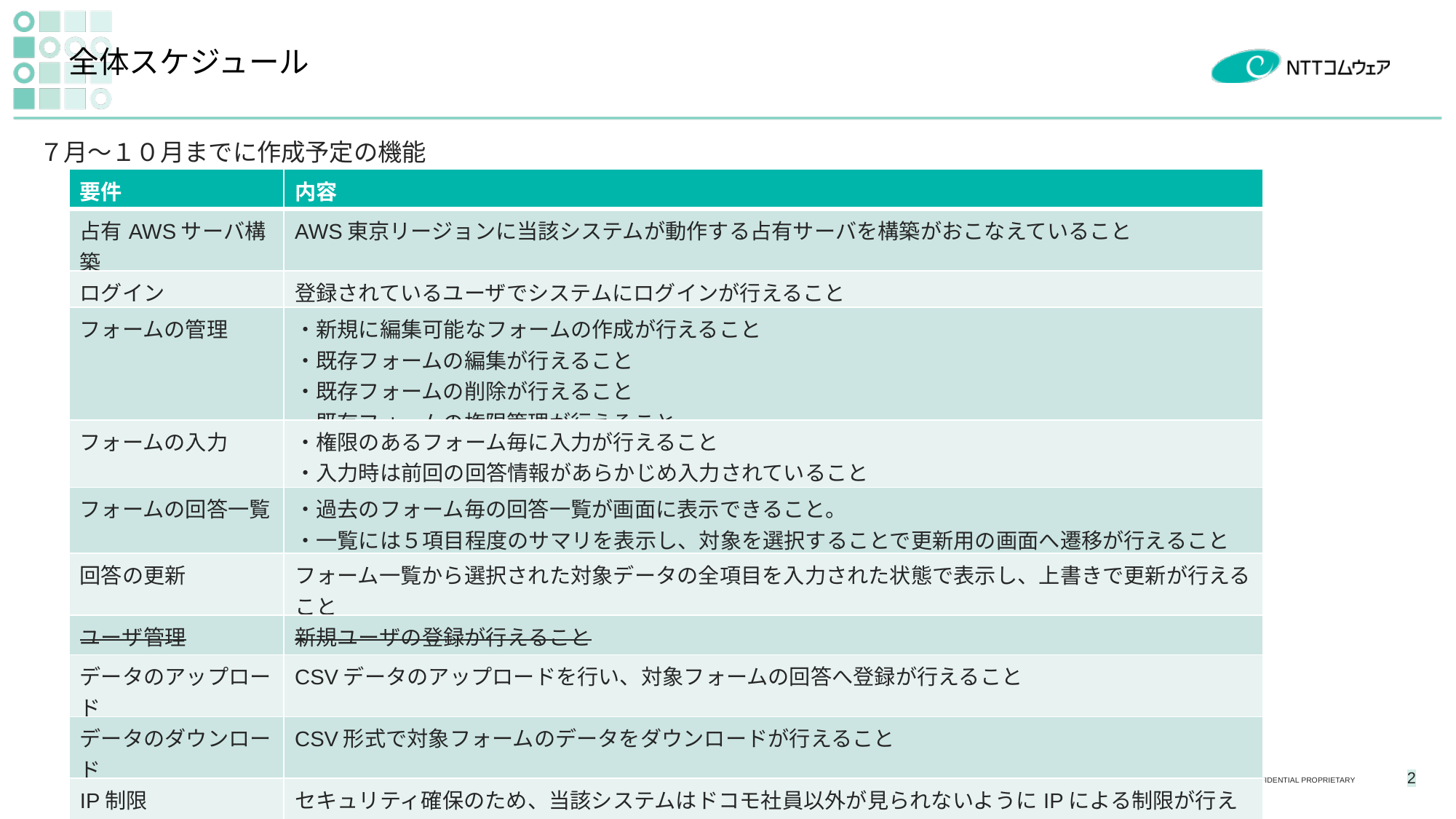

# 全体スケジュール
７月～１０月までに作成予定の機能
| 要件 | 内容 |
| --- | --- |
| 占有AWSサーバ構築 | AWS東京リージョンに当該システムが動作する占有サーバを構築がおこなえていること |
| ログイン | 登録されているユーザでシステムにログインが行えること |
| フォームの管理 | ・新規に編集可能なフォームの作成が行えること ・既存フォームの編集が行えること ・既存フォームの削除が行えること ・既存フォームの権限管理が行えること |
| フォームの入力 | ・権限のあるフォーム毎に入力が行えること ・入力時は前回の回答情報があらかじめ入力されていること |
| フォームの回答一覧 | ・過去のフォーム毎の回答一覧が画面に表示できること。 ・一覧には５項目程度のサマリを表示し、対象を選択することで更新用の画面へ遷移が行えること |
| 回答の更新 | フォーム一覧から選択された対象データの全項目を入力された状態で表示し、上書きで更新が行えること |
| ユーザ管理 | 新規ユーザの登録が行えること |
| データのアップロード | CSVデータのアップロードを行い、対象フォームの回答へ登録が行えること |
| データのダウンロード | CSV形式で対象フォームのデータをダウンロードが行えること |
| IP制限 | セキュリティ確保のため、当該システムはドコモ社員以外が見られないようにIPによる制限が行えること |
| パスワード再利用制限 | ユーザが過去使用したパスワードは過去3回までさかのぼり設定が行えないこと |
2